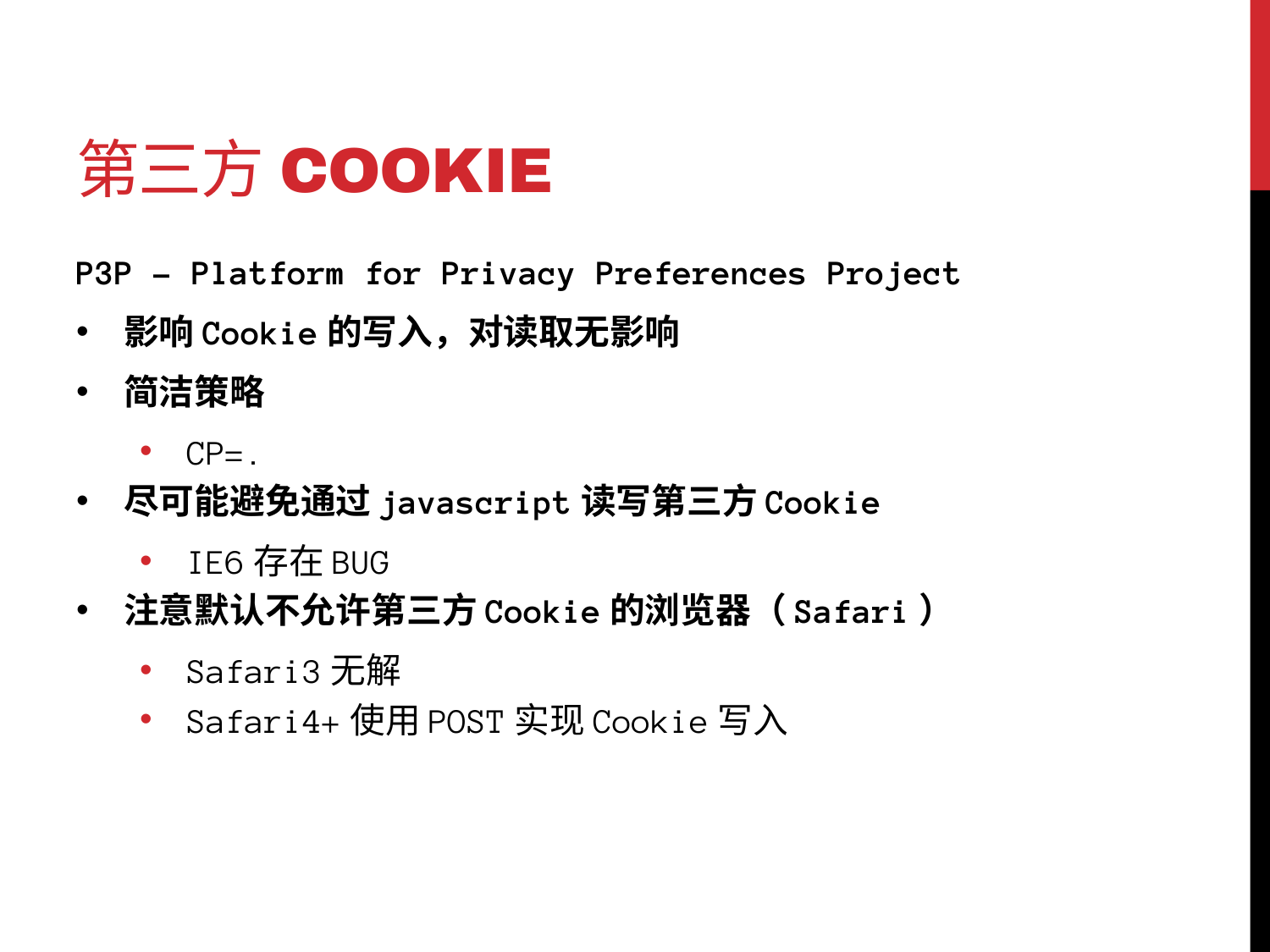

# 第三方Cookie
P3P - Platform for Privacy Preferences Project
影响Cookie的写入，对读取无影响
简洁策略
CP=.
尽可能避免通过javascript读写第三方Cookie
IE6存在BUG
注意默认不允许第三方Cookie的浏览器（Safari）
Safari3无解
Safari4+使用POST实现Cookie写入